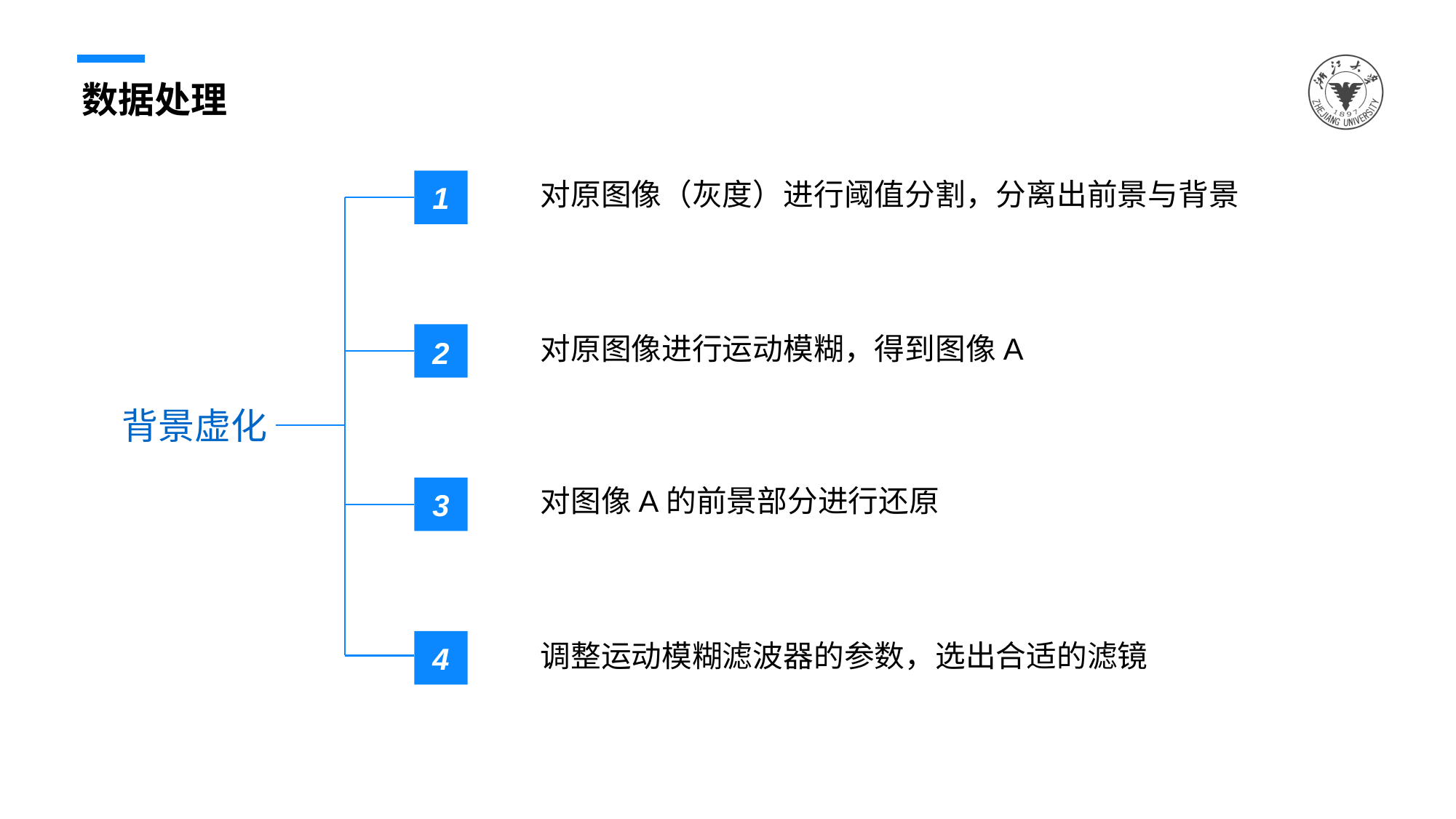

数据处理
对原图像（灰度）进行阈值分割，分离出前景与背景
1

4
对原图像进行运动模糊，得到图像A
2
背景虚化
对图像A的前景部分进行还原
3
调整运动模糊滤波器的参数，选出合适的滤镜